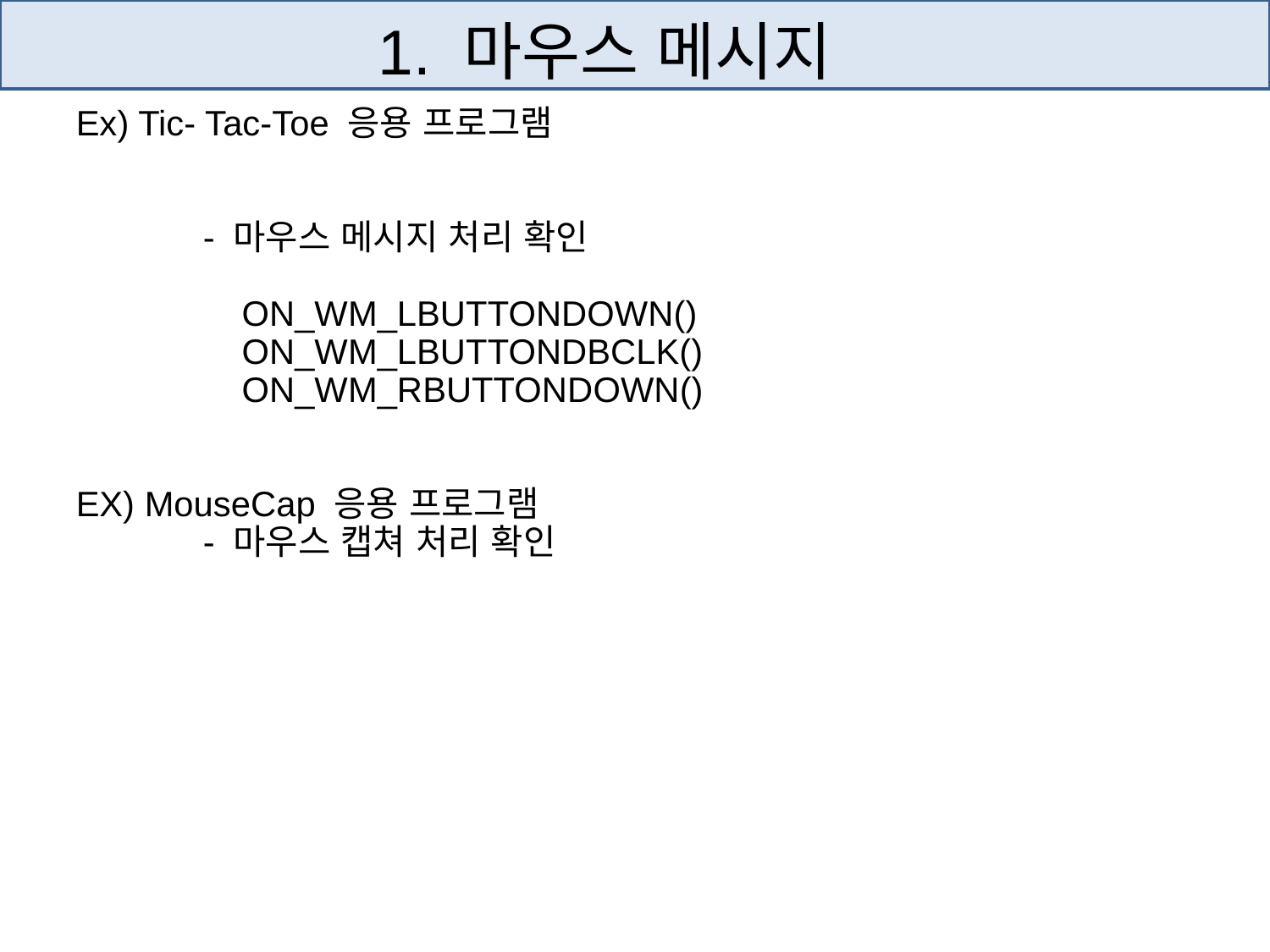

# 1. 마우스 메시지
Ex) Tic- Tac-Toe 응용 프로그램

	- 마우스 메시지 처리 확인

	    ON_WM_LBUTTONDOWN()
	    ON_WM_LBUTTONDBCLK()
	    ON_WM_RBUTTONDOWN()

EX) MouseCap 응용 프로그램
	- 마우스 캡쳐 처리 확인